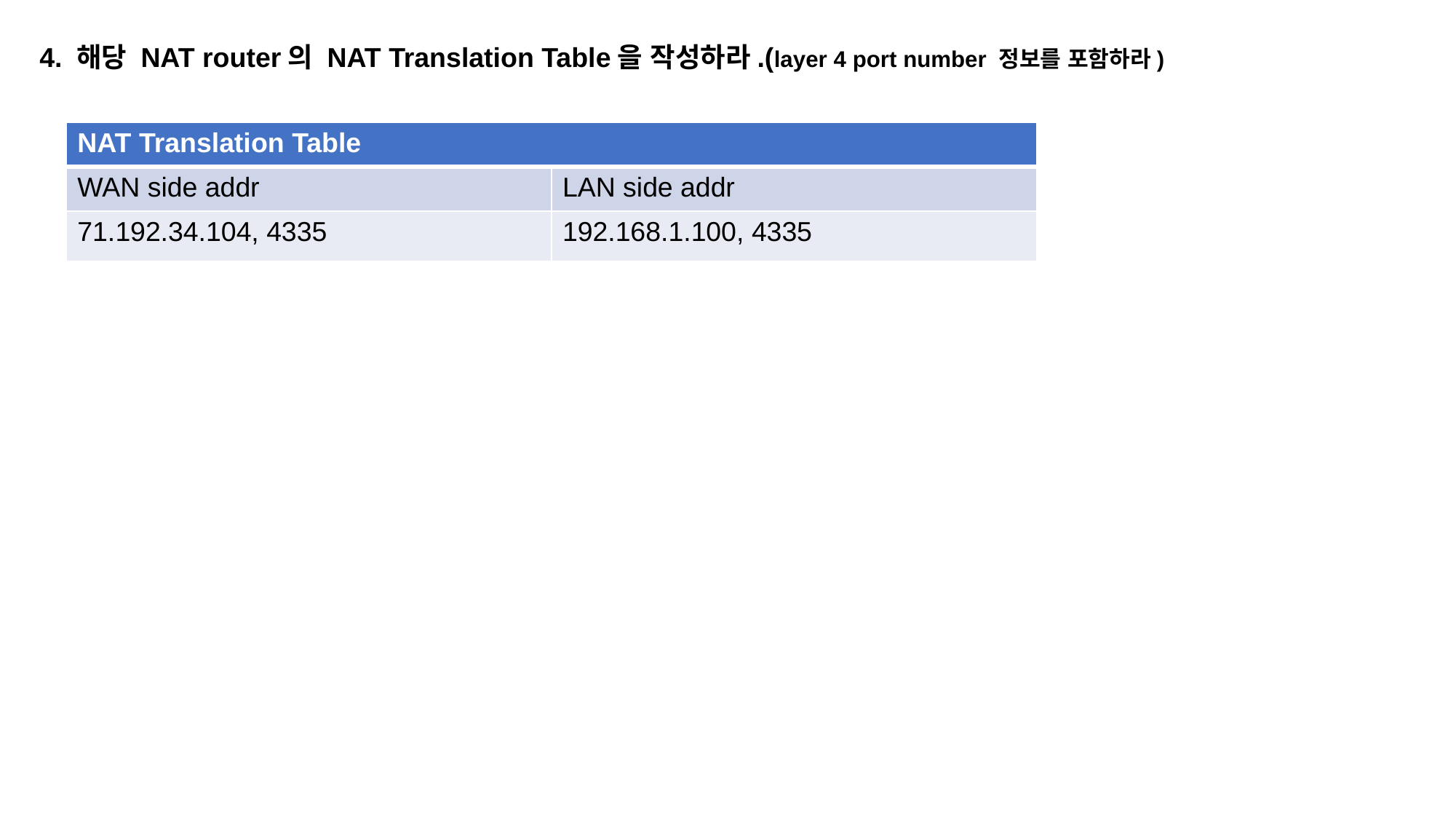

4. 해당 NAT router의 NAT Translation Table을 작성하라.(layer 4 port number 정보를 포함하라)

| NAT Translation Table |  |
| --- | --- |
| WAN side addr | LAN side addr |
| 71.192.34.104, 4335 | 192.168.1.100, 4335 |